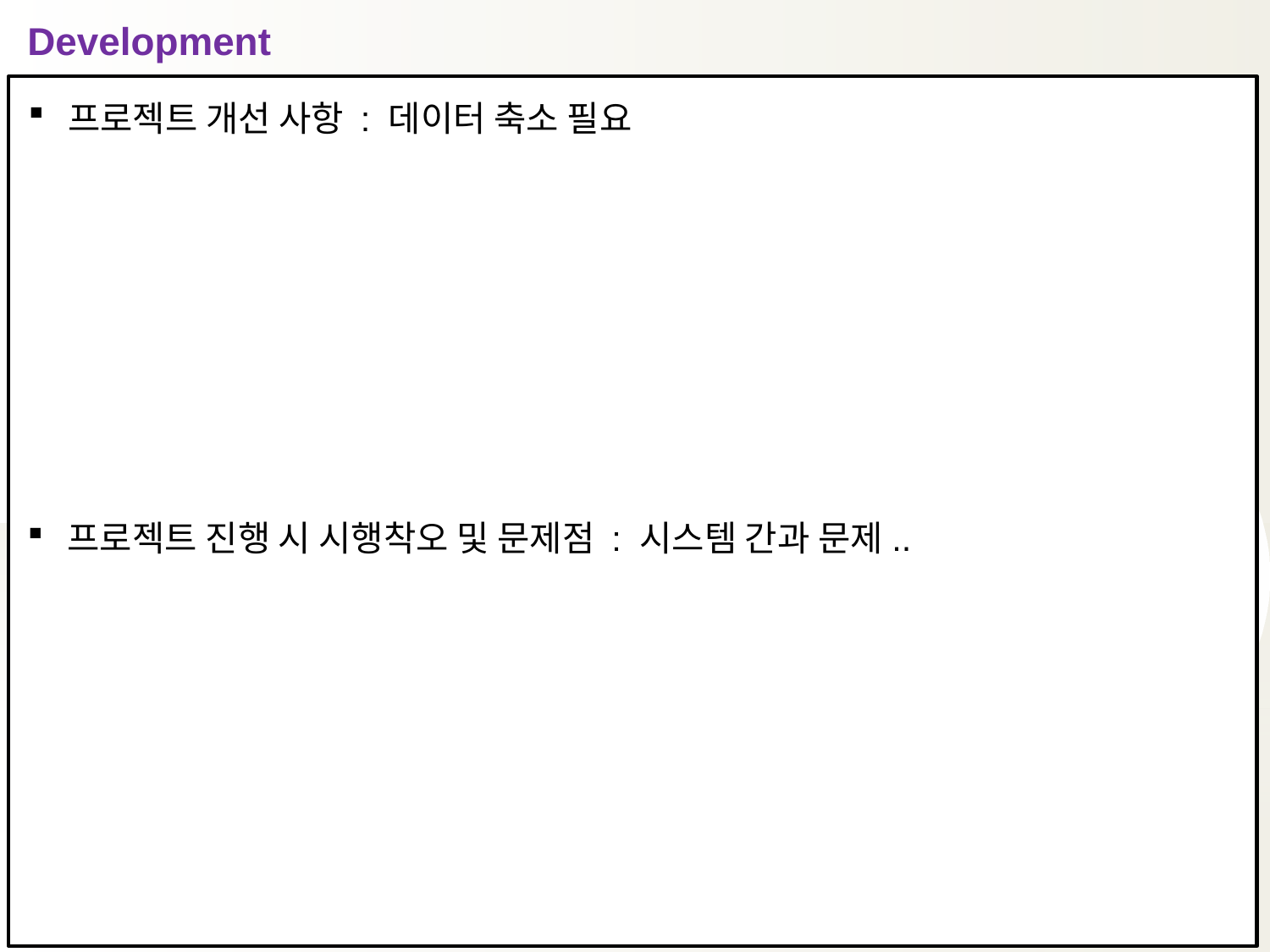

Development

프로젝트 개선 사항 : 데이터 축소 필요
프로젝트 진행 시 시행착오 및 문제점 : 시스템 간과 문제..